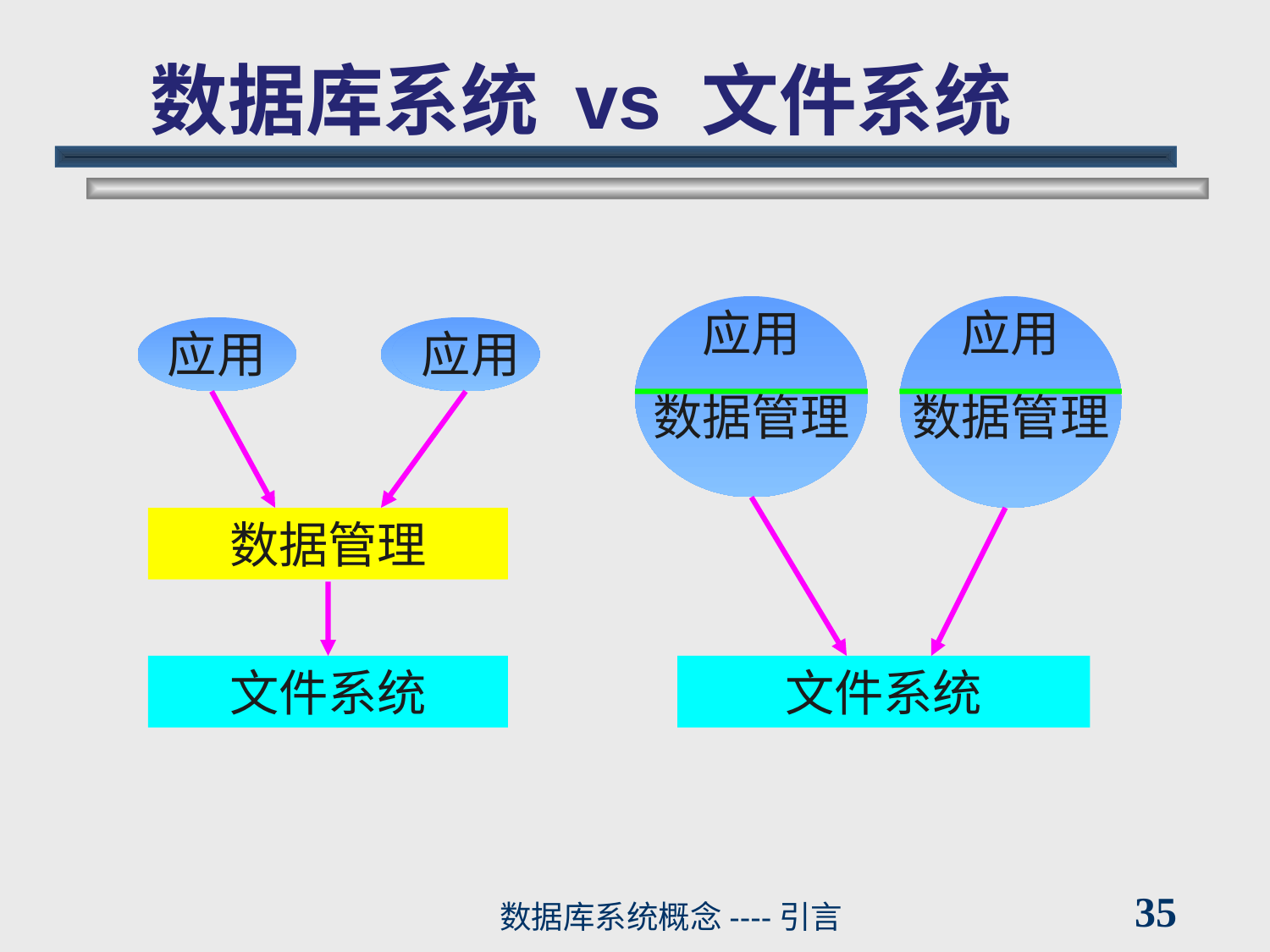

# 数据库系统 vs 文件系统

应用
数据管理
应用
数据管理

应用

应用

数据管理

文件系统
文件系统
35
数据库系统概念----引言